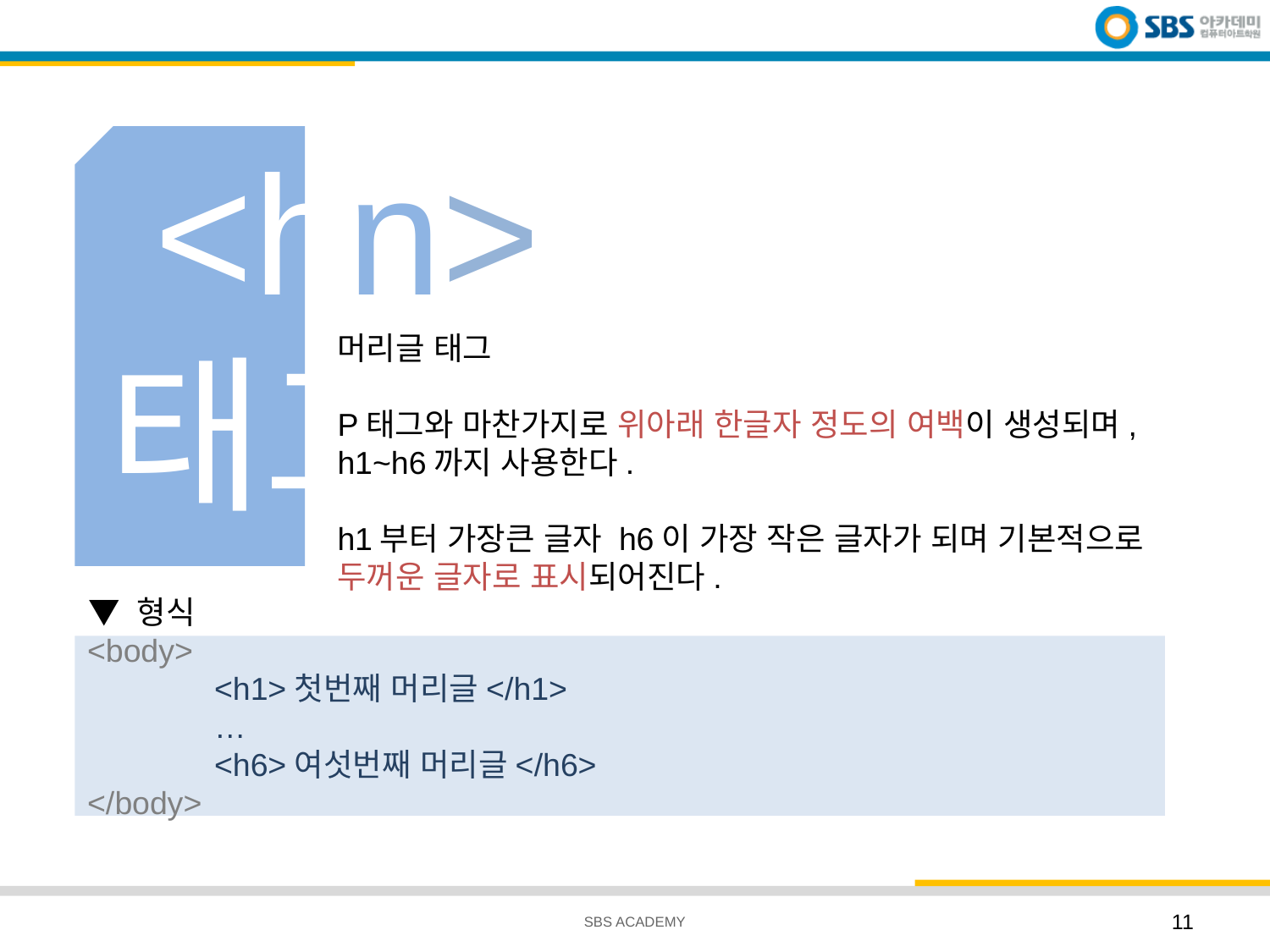

# <hn> 태그
머리글 태그

P태그와 마찬가지로 위아래 한글자 정도의 여백이 생성되며, h1~h6까지 사용한다.

h1부터 가장큰 글자 h6이 가장 작은 글자가 되며 기본적으로 두꺼운 글자로 표시되어진다.
▼ 형식
<body>
	<h1>첫번째 머리글</h1>
	…
	<h6>여섯번째 머리글</h6>
</body>
SBS ACADEMY
11